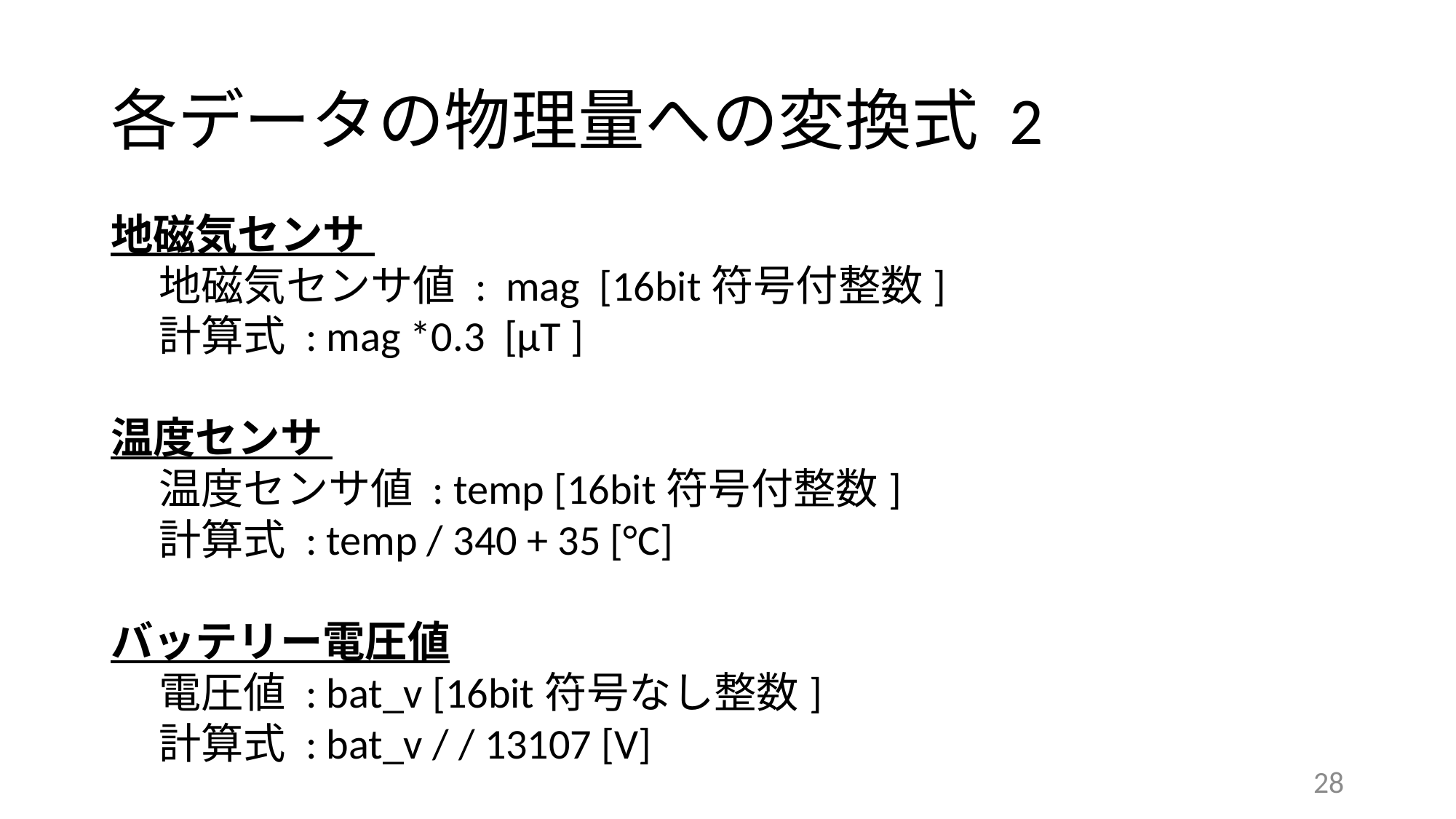

# 各データの物理量への変換式 2
地磁気センサ
    地磁気センサ値 :  mag  [16bit符号付整数]
    計算式 : mag *0.3  [μT ]

温度センサ
    温度センサ値 : temp [16bit符号付整数]
    計算式 : temp / 340 + 35 [​°​C​]

バッテリー電圧値
    電圧値 : bat_v [16bit符号なし整数]
    計算式 : bat_v / / 13107 [​V​]
28